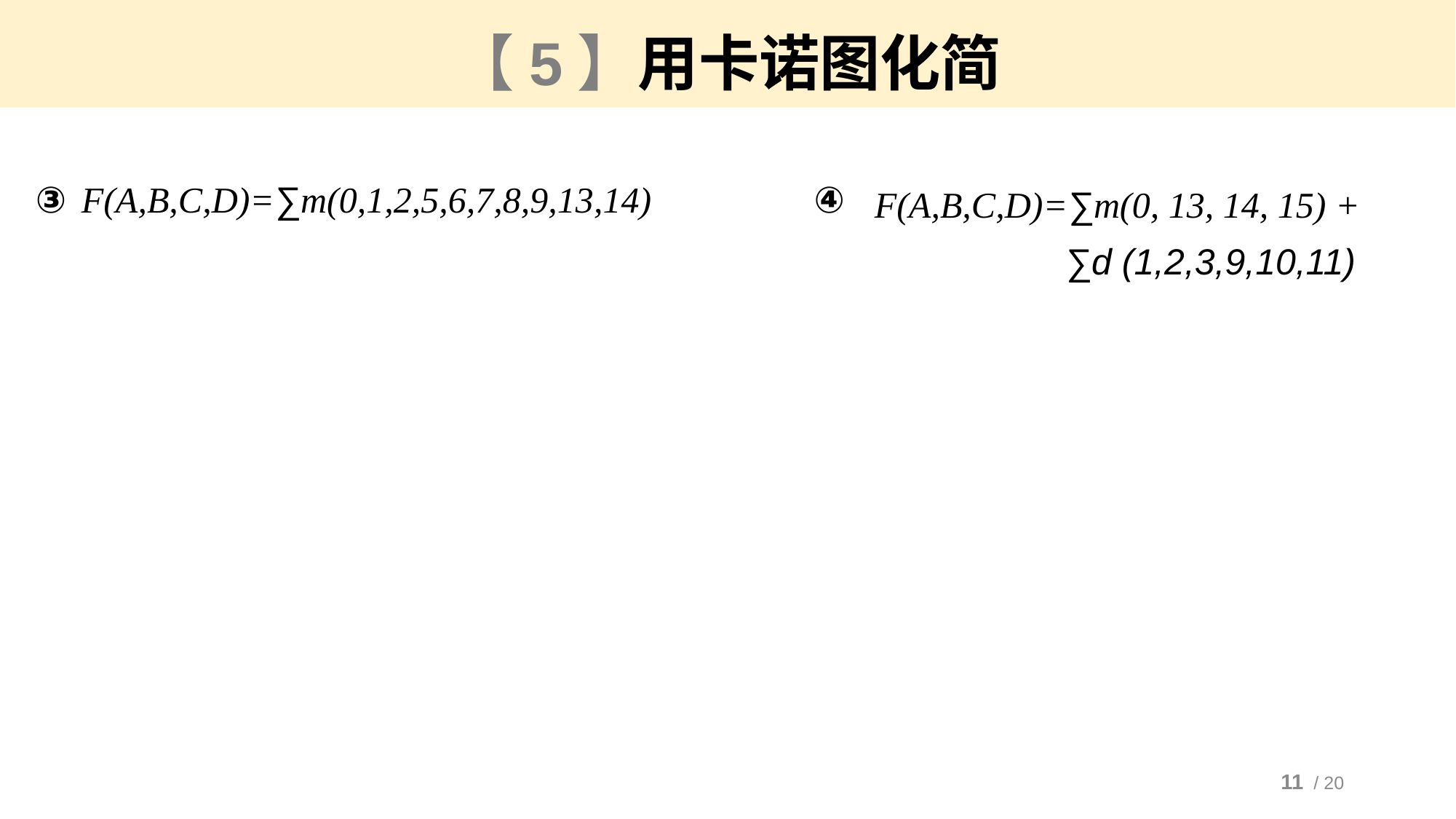

# 【5】用卡诺图化简
F(A,B,C,D)=∑m(0, 13, 14, 15) +
                     ∑d (1,2,3,9,10,11)
④
③
F(A,B,C,D)=∑m(0,1,2,5,6,7,8,9,13,14)
11  / 20